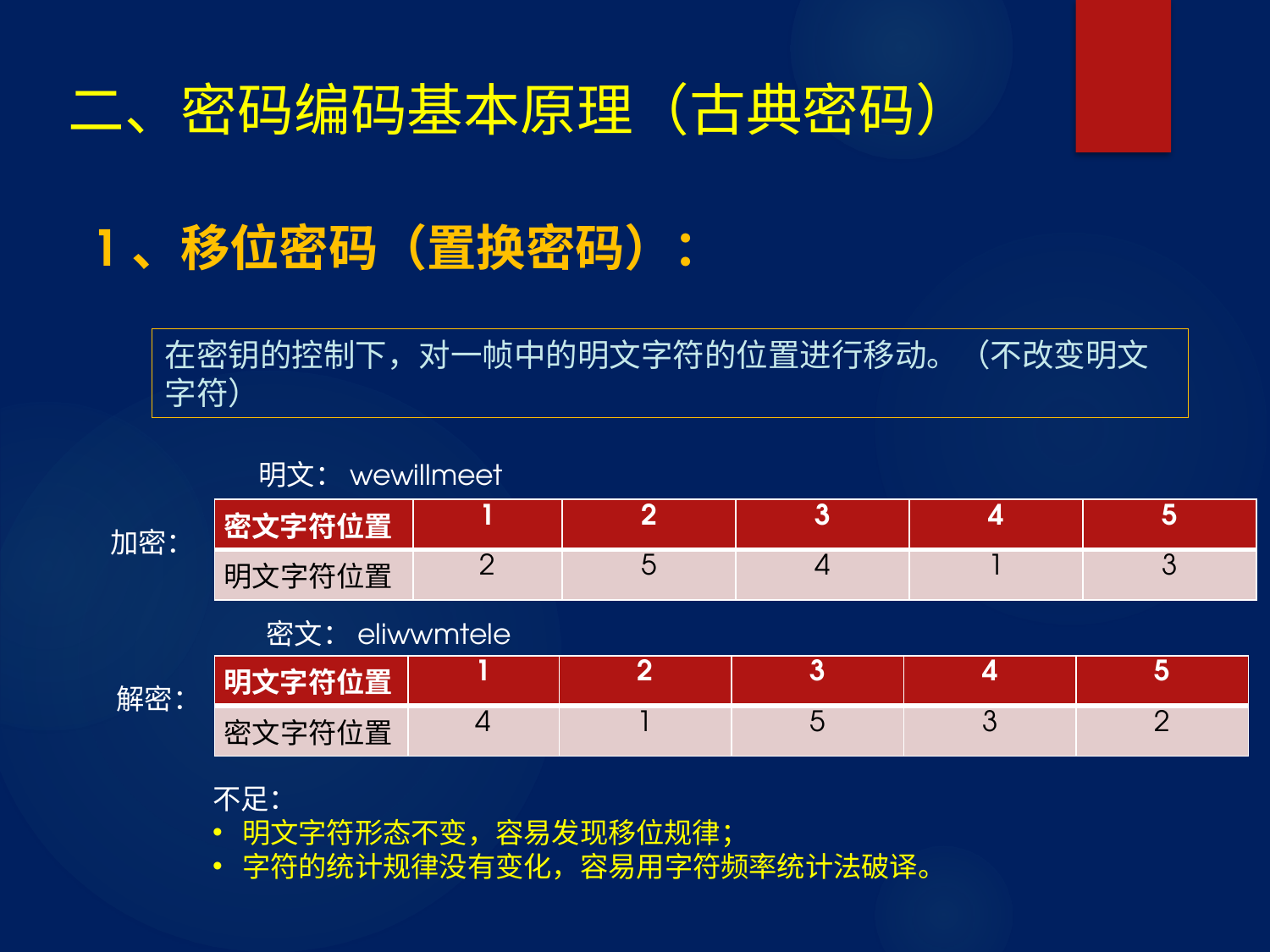

# 二、密码编码基本原理（古典密码）
1、移位密码（置换密码）：
在密钥的控制下，对一帧中的明文字符的位置进行移动。（不改变明文字符）
明文：wewillmeet
| 密文字符位置 | 1 | 2 | 3 | 4 | 5 |
| --- | --- | --- | --- | --- | --- |
| 明文字符位置 | 2 | 5 | 4 | 1 | 3 |
加密：
密文：eliwwmtele
| 明文字符位置 | 1 | 2 | 3 | 4 | 5 |
| --- | --- | --- | --- | --- | --- |
| 密文字符位置 | 4 | 1 | 5 | 3 | 2 |
解密：
不足：
明文字符形态不变，容易发现移位规律；
字符的统计规律没有变化，容易用字符频率统计法破译。